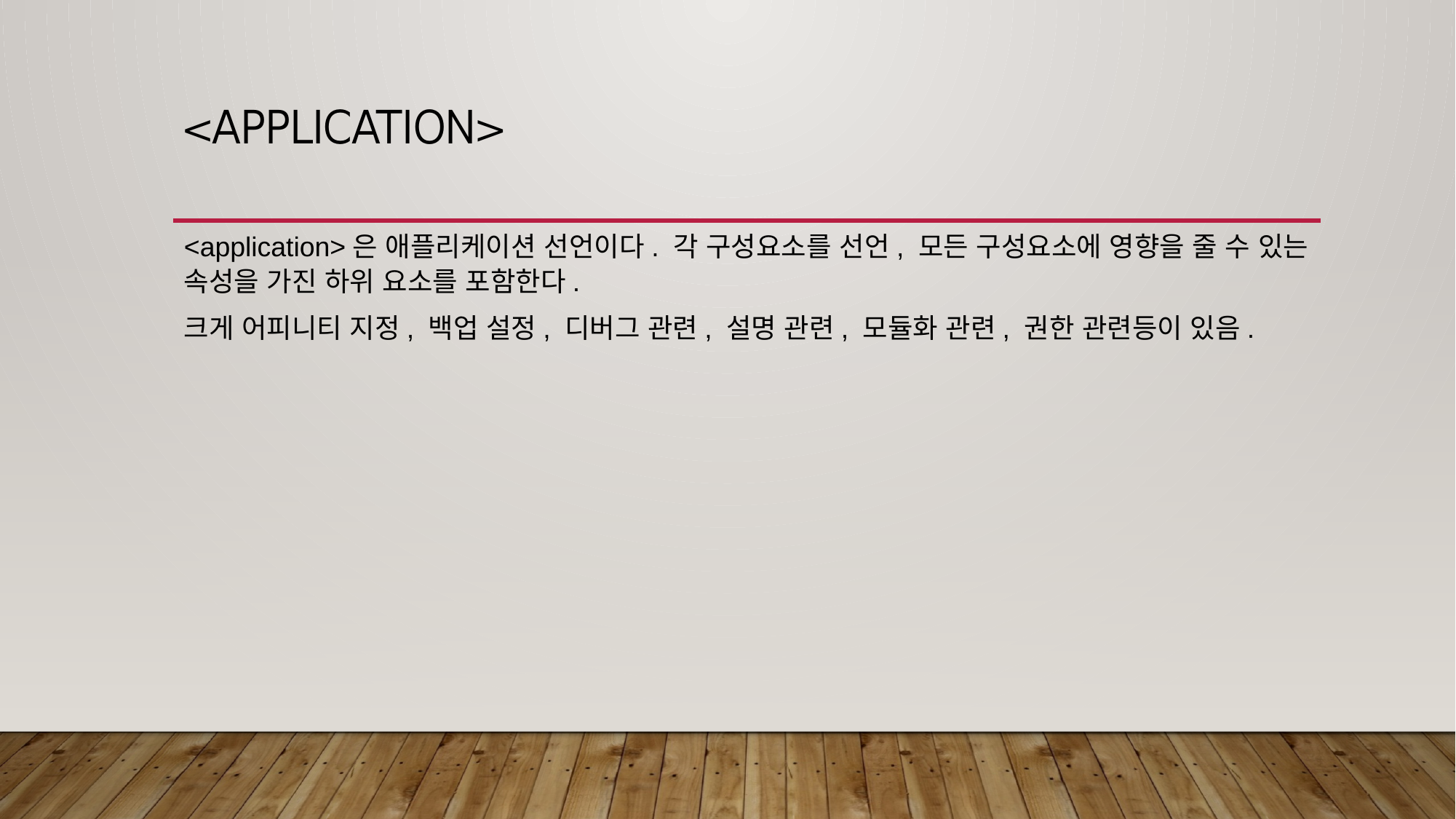

# <Application>
<application>은 애플리케이션 선언이다. 각 구성요소를 선언, 모든 구성요소에 영향을 줄 수 있는 속성을 가진 하위 요소를 포함한다.
크게 어피니티 지정, 백업 설정, 디버그 관련, 설명 관련, 모듈화 관련, 권한 관련등이 있음.